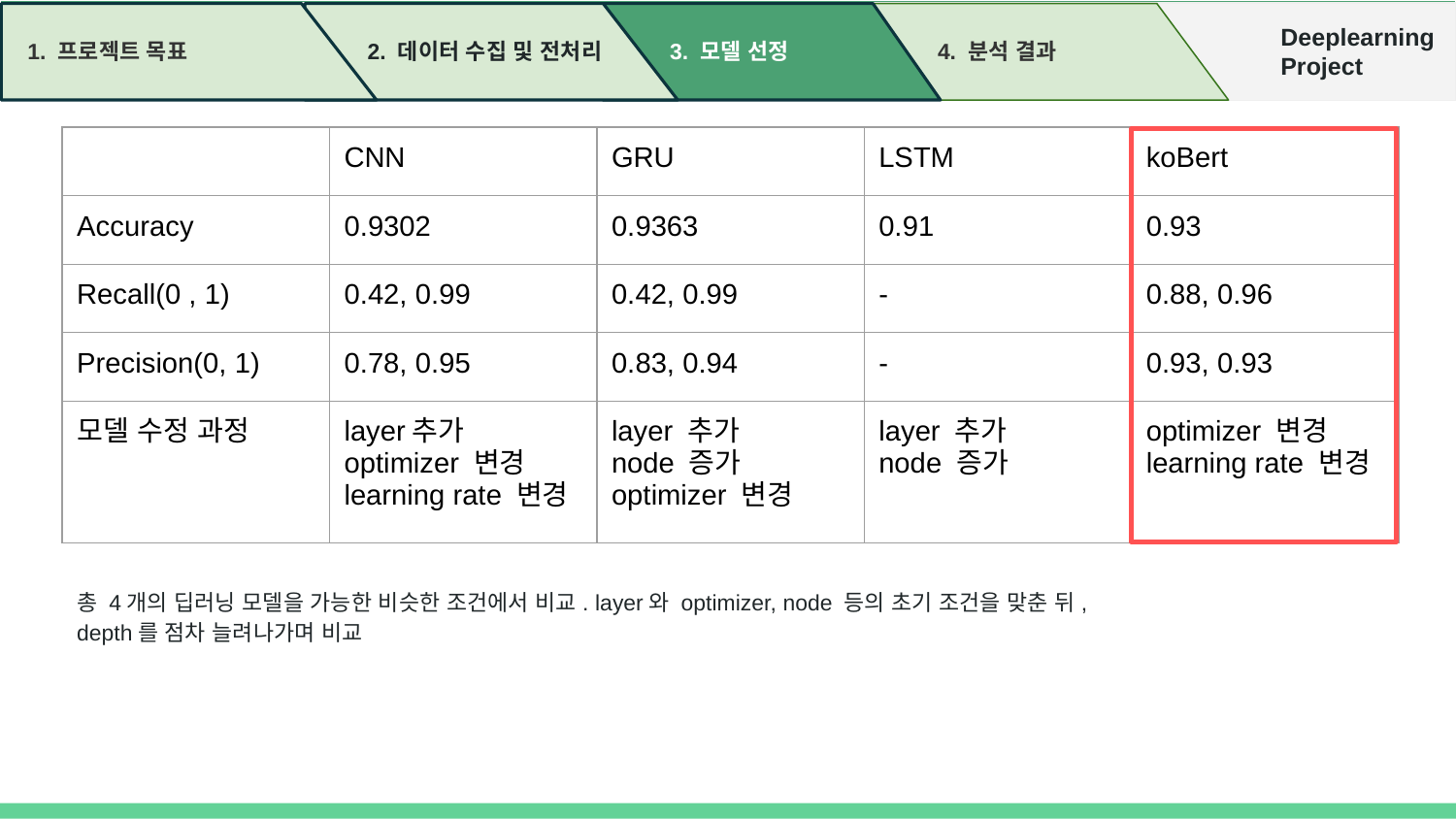

Deeplearning
Project
1. 프로젝트 목표
2. 데이터 수집 및 전처리
3. 모델 선정
4. 분석 결과
|  | CNN | GRU | LSTM | koBert |
| --- | --- | --- | --- | --- |
| Accuracy | 0.9302 | 0.9363 | 0.91 | 0.93 |
| Recall(0 , 1) | 0.42, 0.99 | 0.42, 0.99 | - | 0.88, 0.96 |
| Precision(0, 1) | 0.78, 0.95 | 0.83, 0.94 | - | 0.93, 0.93 |
| 모델 수정 과정 | layer추가 optimizer 변경 learning rate 변경 | layer 추가 node 증가 optimizer 변경 | layer 추가 node 증가 | optimizer 변경 learning rate 변경 |

총 4개의 딥러닝 모델을 가능한 비슷한 조건에서 비교. layer와 optimizer, node 등의 초기 조건을 맞춘 뒤, depth를 점차 늘려나가며 비교